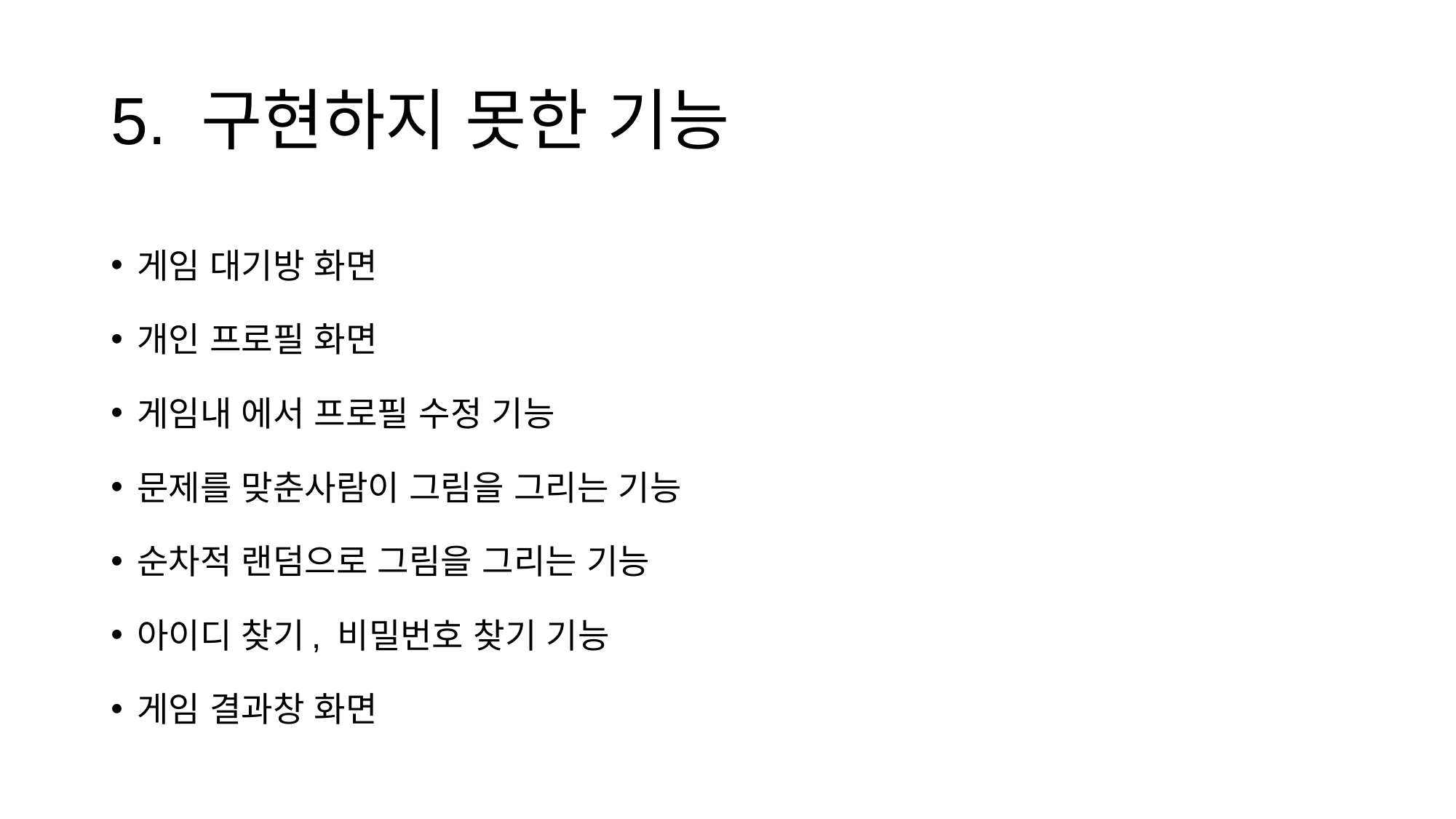

# 5. 구현하지 못한 기능
게임 대기방 화면
개인 프로필 화면
게임내 에서 프로필 수정 기능
문제를 맞춘사람이 그림을 그리는 기능
순차적 랜덤으로 그림을 그리는 기능
아이디 찾기, 비밀번호 찾기 기능
게임 결과창 화면